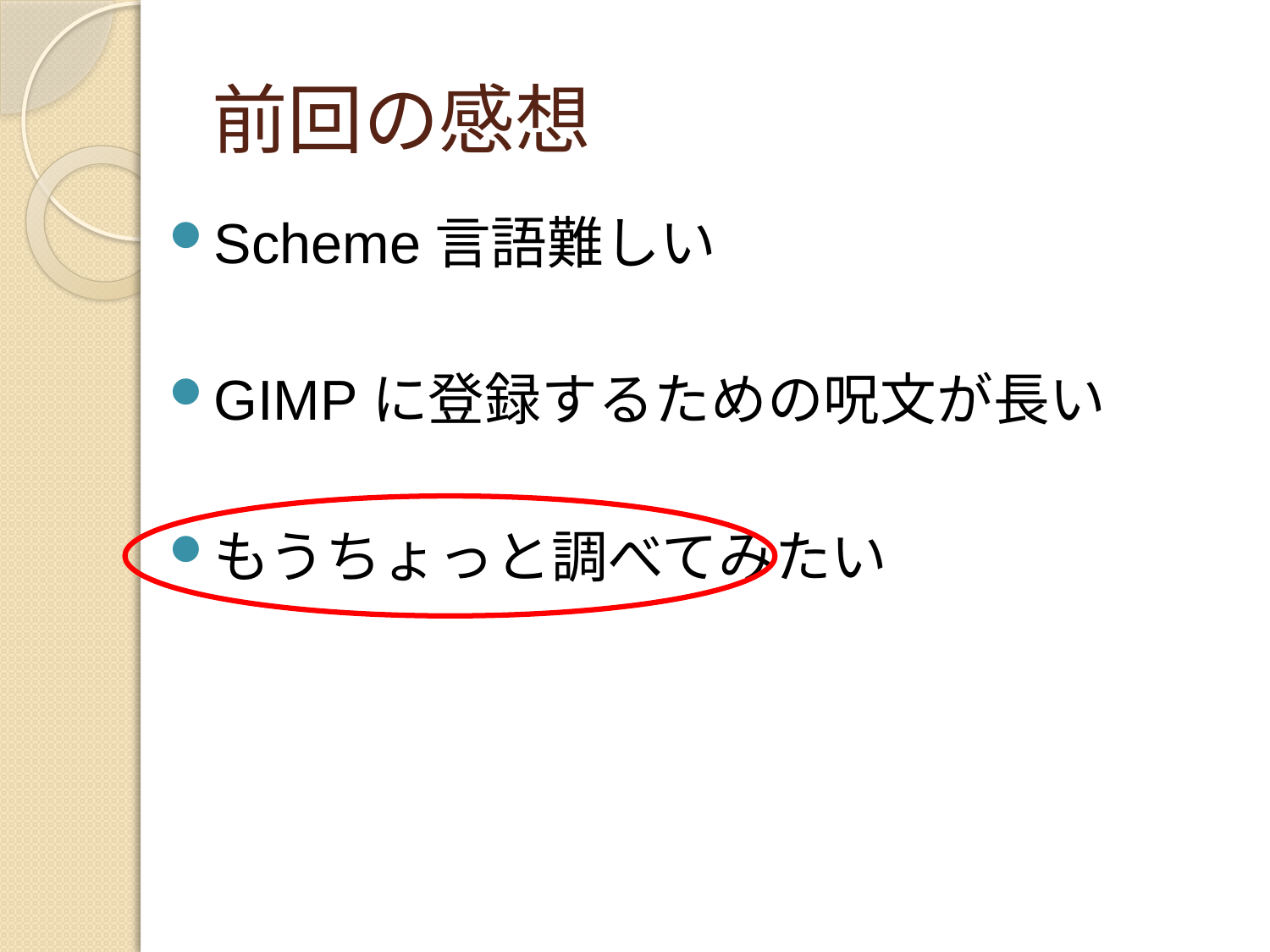

# 前回の感想
Scheme言語難しい

GIMPに登録するための呪文が長い

もうちょっと調べてみたい